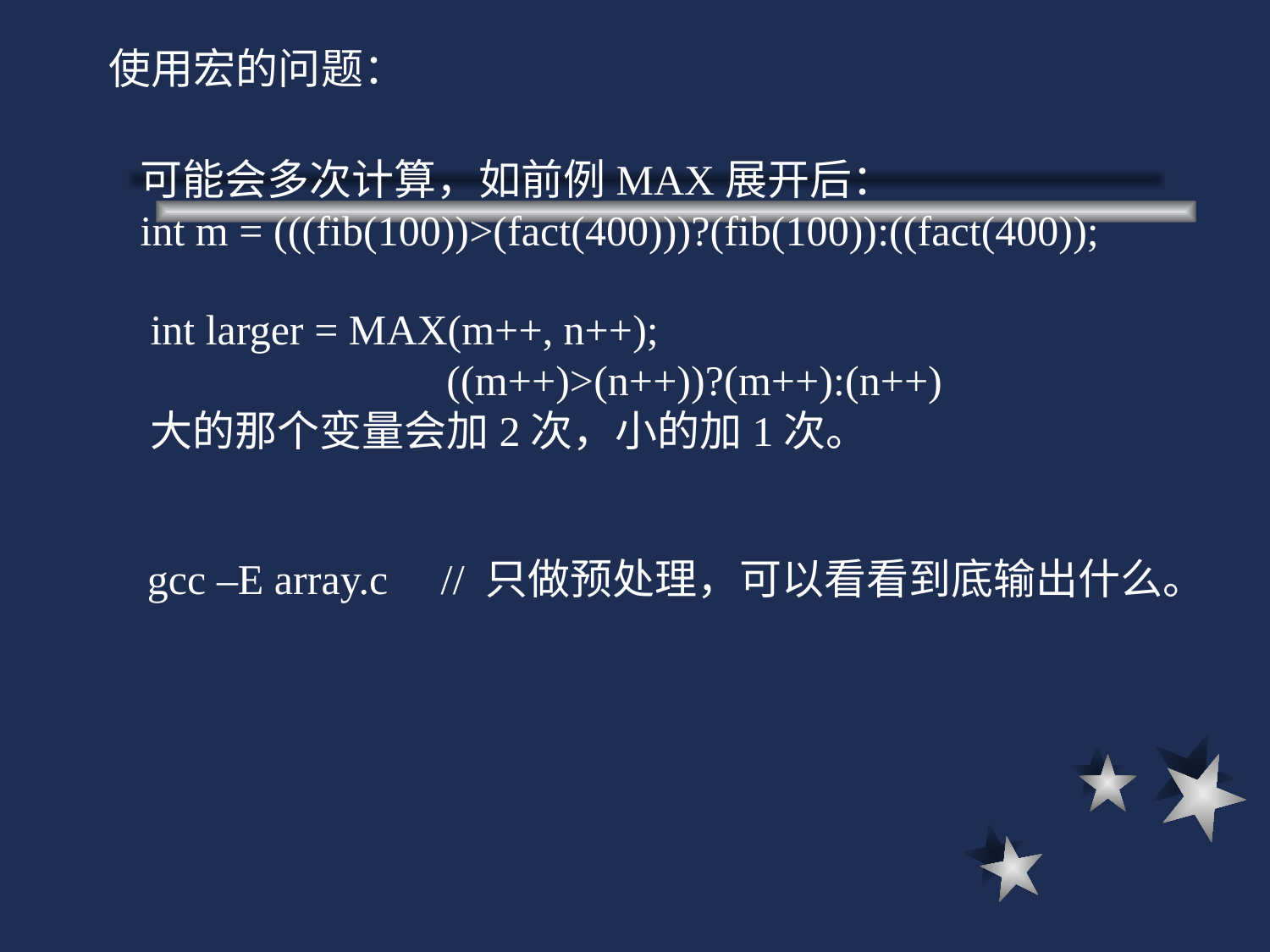

使用宏的问题：
可能会多次计算，如前例MAX展开后：
int m = (((fib(100))>(fact(400)))?(fib(100)):((fact(400));
int larger = MAX(m++, n++);
                            ((m++)>(n++))?(m++):(n++)
大的那个变量会加2次，小的加1次。
gcc –E array.c     // 只做预处理，可以看看到底输出什么。